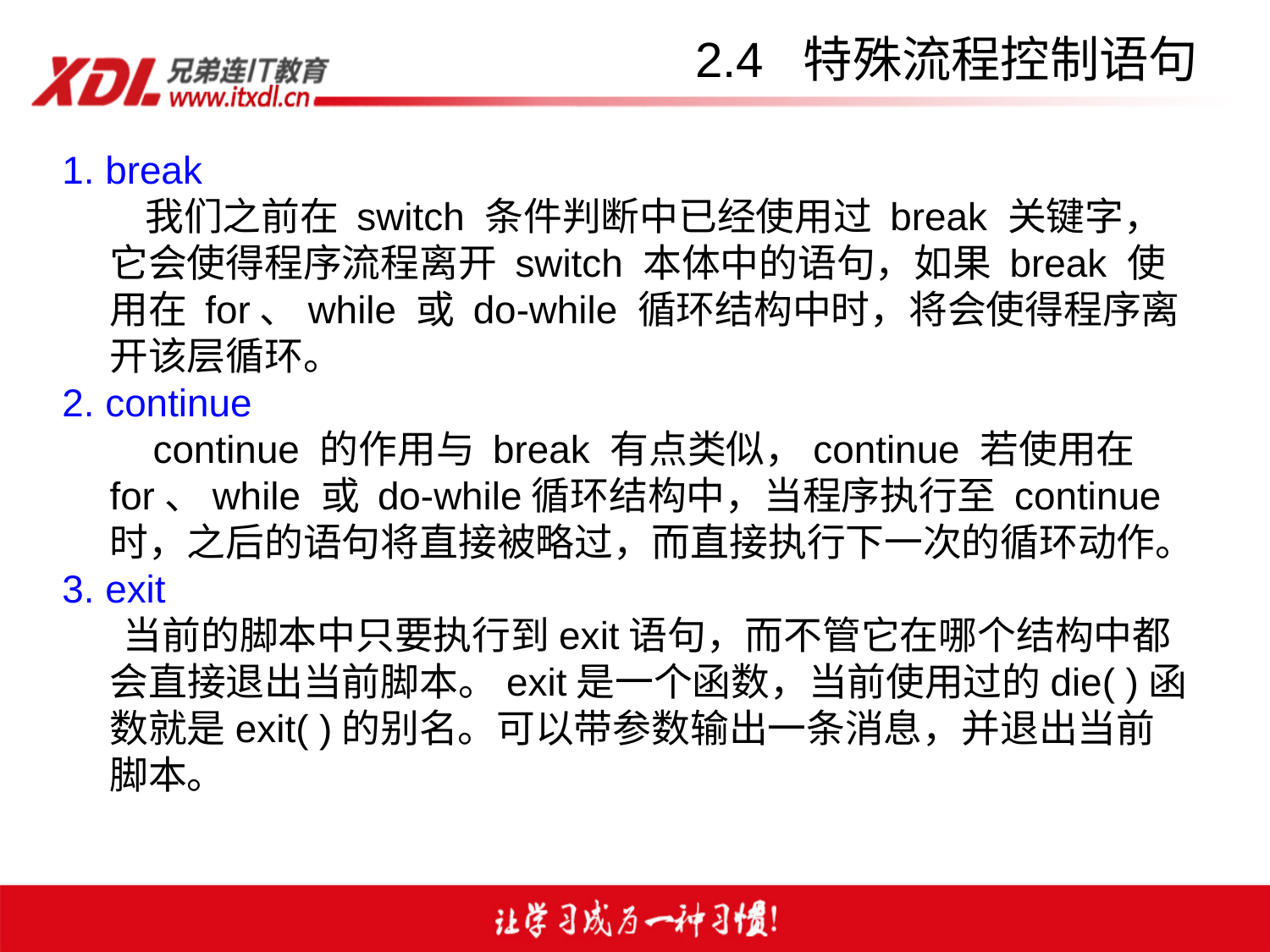

2.4  特殊流程控制语句
1. break
	   我们之前在 switch 条件判断中已经使用过 break 关键字，它会使得程序流程离开 switch 本体中的语句，如果 break 使用在 for、while 或 do-while 循环结构中时，将会使得程序离开该层循环。
2. continue
	    continue 的作用与 break 有点类似，continue 若使用在 for、while 或 do-while循环结构中，当程序执行至 continue 时，之后的语句将直接被略过，而直接执行下一次的循环动作。
3. exit
      当前的脚本中只要执行到exit语句，而不管它在哪个结构中都会直接退出当前脚本。exit是一个函数，当前使用过的die( )函数就是exit( )的别名。可以带参数输出一条消息，并退出当前脚本。